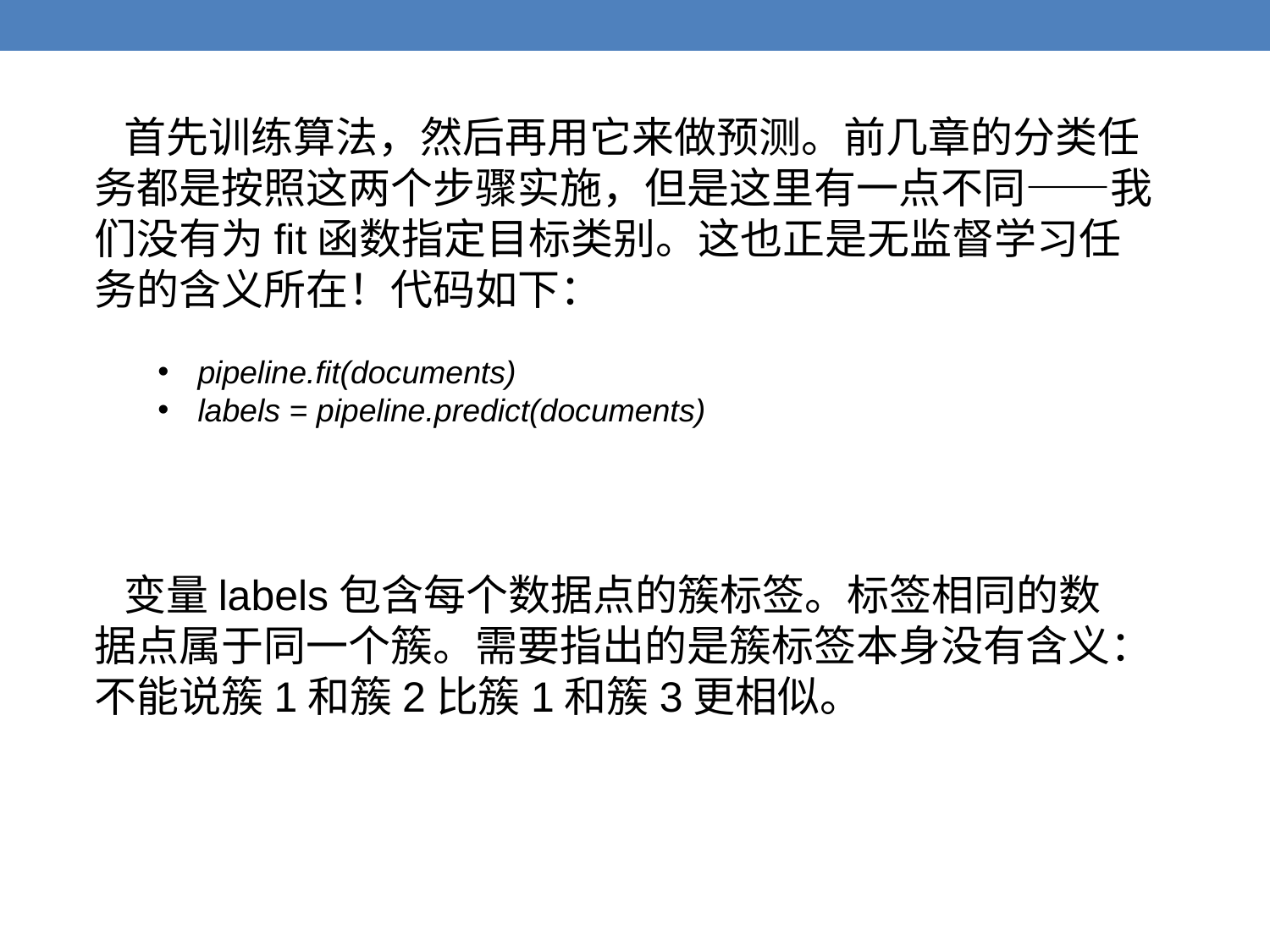

首先训练算法，然后再用它来做预测。前几章的分类任务都是按照这两个步骤实施，但是这里有一点不同——我们没有为fit函数指定目标类别。这也正是无监督学习任务的含义所在！代码如下：

pipeline.fit(documents)
labels = pipeline.predict(documents)
  变量labels包含每个数据点的簇标签。标签相同的数据点属于同一个簇。需要指出的是簇标签本身没有含义：不能说簇1和簇2比簇1和簇3更相似。